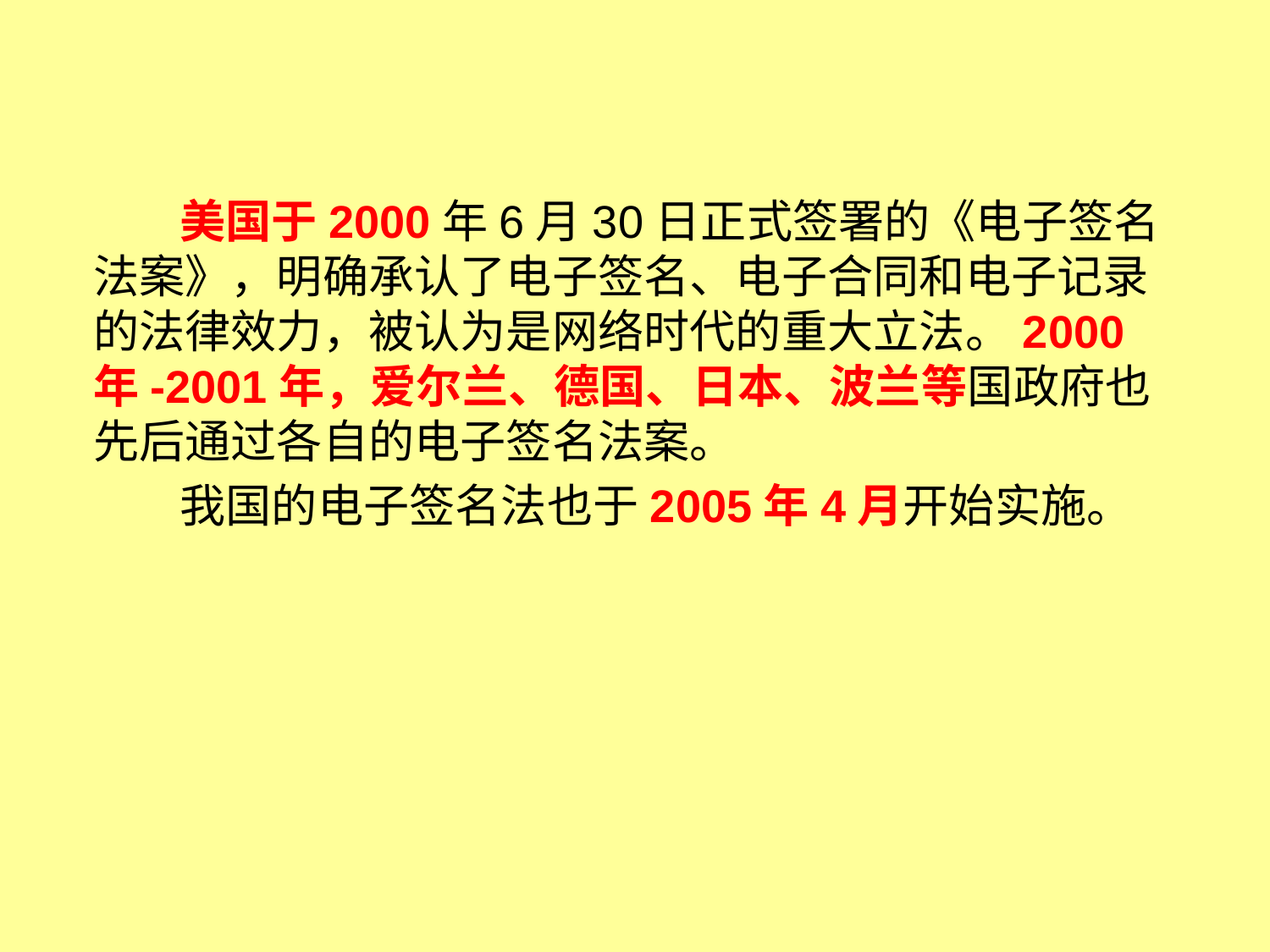

#
美国于2000年6月30日正式签署的《电子签名法案》，明确承认了电子签名、电子合同和电子记录的法律效力，被认为是网络时代的重大立法。2000年-2001年，爱尔兰、德国、日本、波兰等国政府也先后通过各自的电子签名法案。
我国的电子签名法也于2005年4月开始实施。